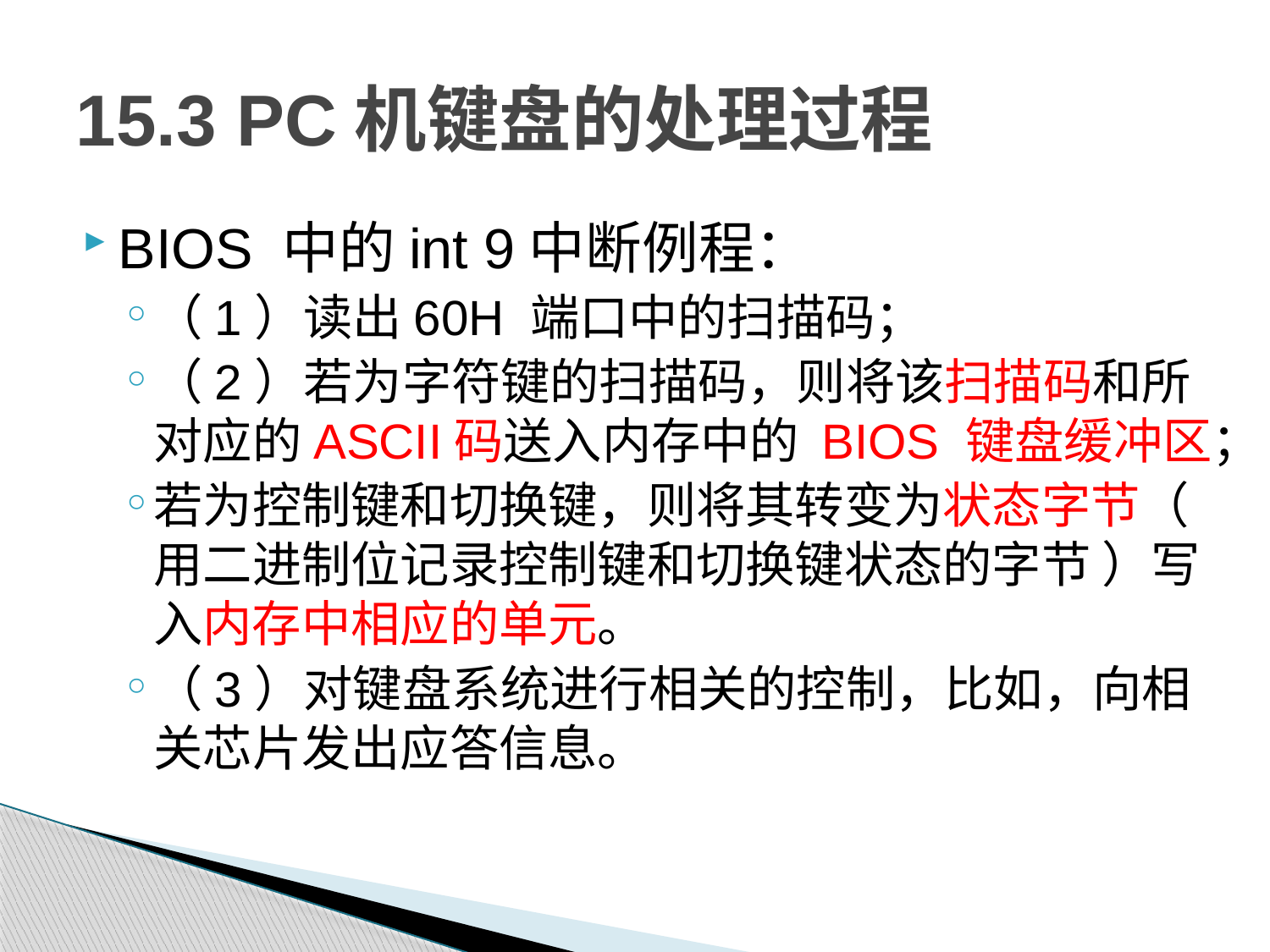

# 15.3 PC机键盘的处理过程
BIOS 中的int 9中断例程：
（1）读出60H 端口中的扫描码；
（2）若为字符键的扫描码，则将该扫描码和所对应的ASCII码送入内存中的 BIOS 键盘缓冲区；
若为控制键和切换键，则将其转变为状态字节（ 用二进制位记录控制键和切换键状态的字节 ）写入内存中相应的单元。
（3）对键盘系统进行相关的控制，比如，向相关芯片发出应答信息。